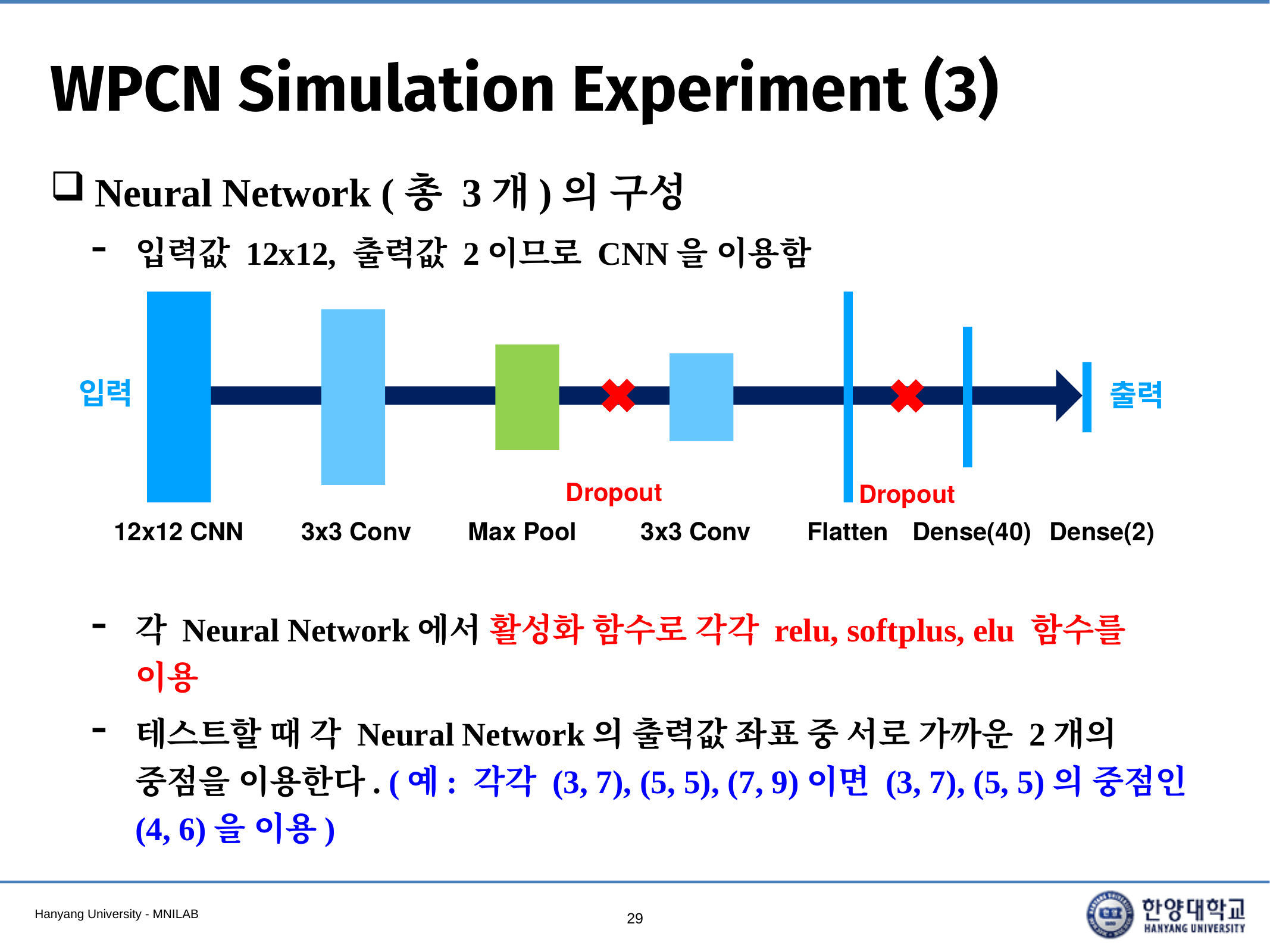

# WPCN Simulation Experiment (3)
Neural Network (총 3개)의 구성
입력값 12x12, 출력값 2이므로 CNN을 이용함

각 Neural Network에서 활성화 함수로 각각 relu, softplus, elu 함수를 이용
테스트할 때 각 Neural Network의 출력값 좌표 중 서로 가까운 2개의 중점을 이용한다. (예: 각각 (3, 7), (5, 5), (7, 9)이면 (3, 7), (5, 5)의 중점인 (4, 6)을 이용)

입력

출력

Dropout
Dropout
12x12 CNN
3x3 Conv
Max Pool
3x3 Conv
Flatten
Dense(40)
Dense(2)
29